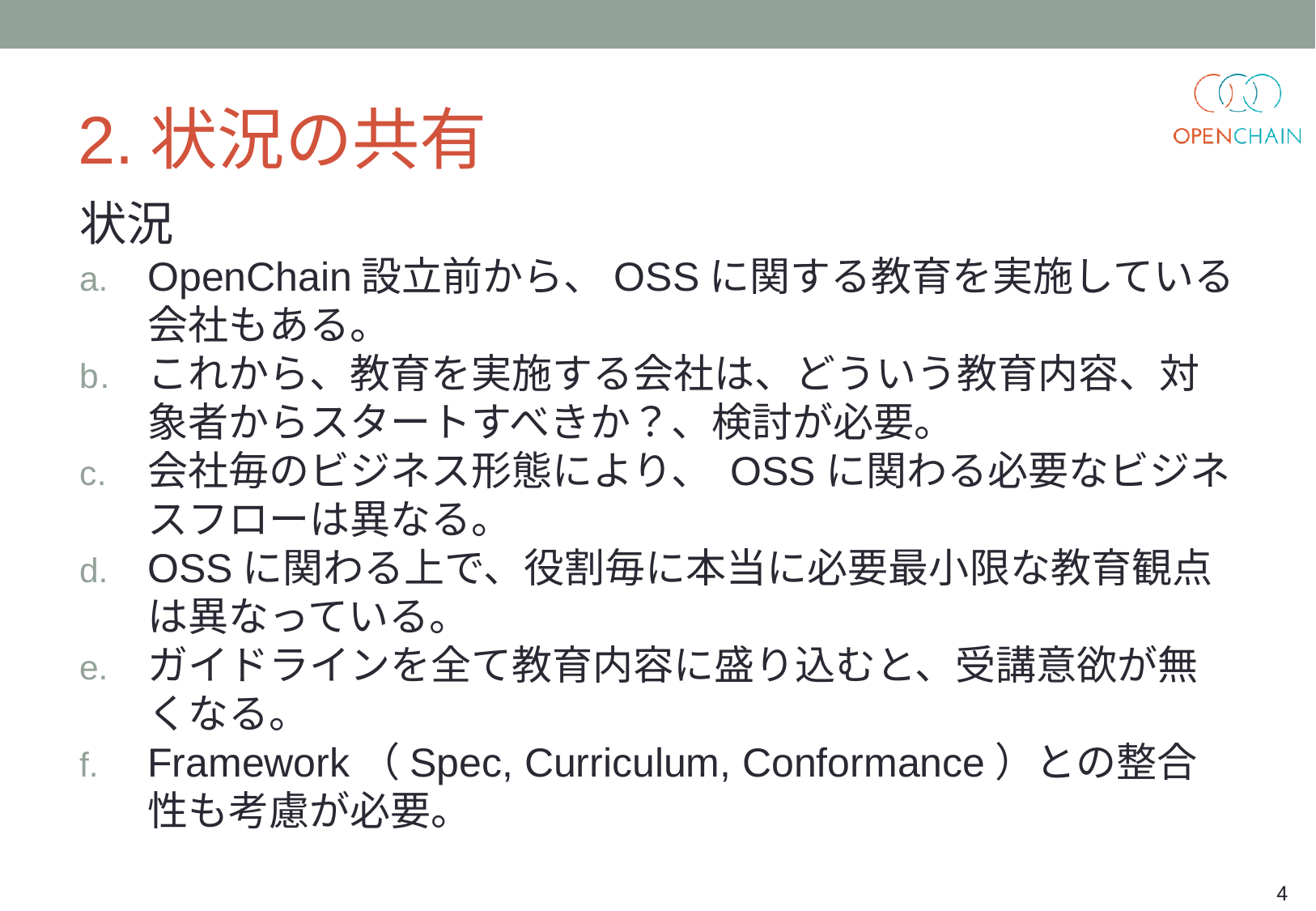

# 2.状況の共有
状況
OpenChain設立前から、OSSに関する教育を実施している会社もある。
これから、教育を実施する会社は、どういう教育内容、対象者からスタートすべきか？、検討が必要。
会社毎のビジネス形態により、 OSSに関わる必要なビジネスフローは異なる。
OSSに関わる上で、役割毎に本当に必要最小限な教育観点は異なっている。
ガイドラインを全て教育内容に盛り込むと、受講意欲が無くなる。
Framework（Spec, Curriculum, Conformance）との整合性も考慮が必要。
4